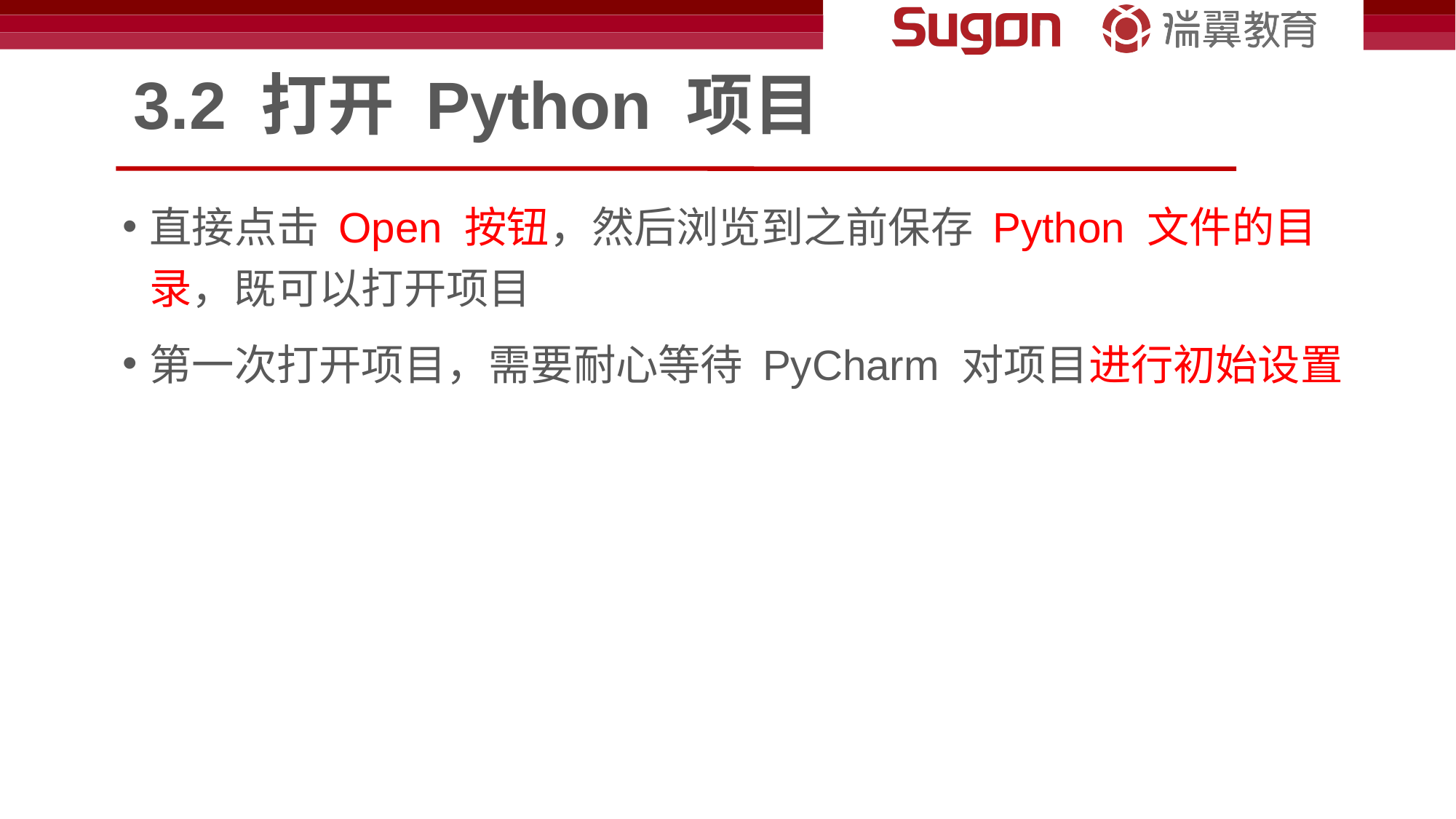

# 3.2 打开 Python 项目
直接点击 Open 按钮，然后浏览到之前保存 Python 文件的目录，既可以打开项目
第一次打开项目，需要耐心等待 PyCharm 对项目进行初始设置